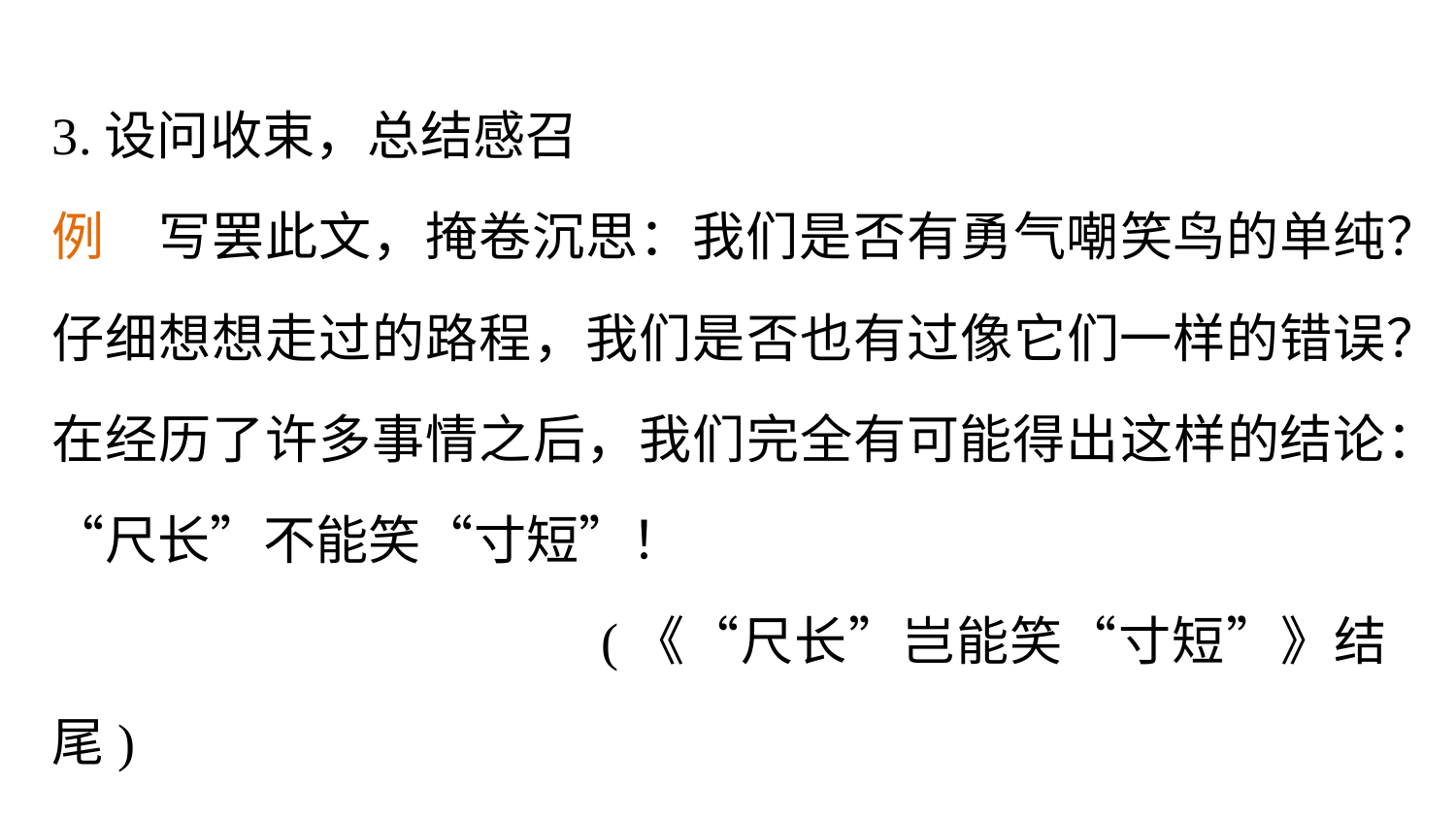

3.设问收束，总结感召
例　写罢此文，掩卷沉思：我们是否有勇气嘲笑鸟的单纯？仔细想想走过的路程，我们是否也有过像它们一样的错误？在经历了许多事情之后，我们完全有可能得出这样的结论：“尺长”不能笑“寸短”！
                                      (《“尺长”岂能笑“寸短”》结尾)